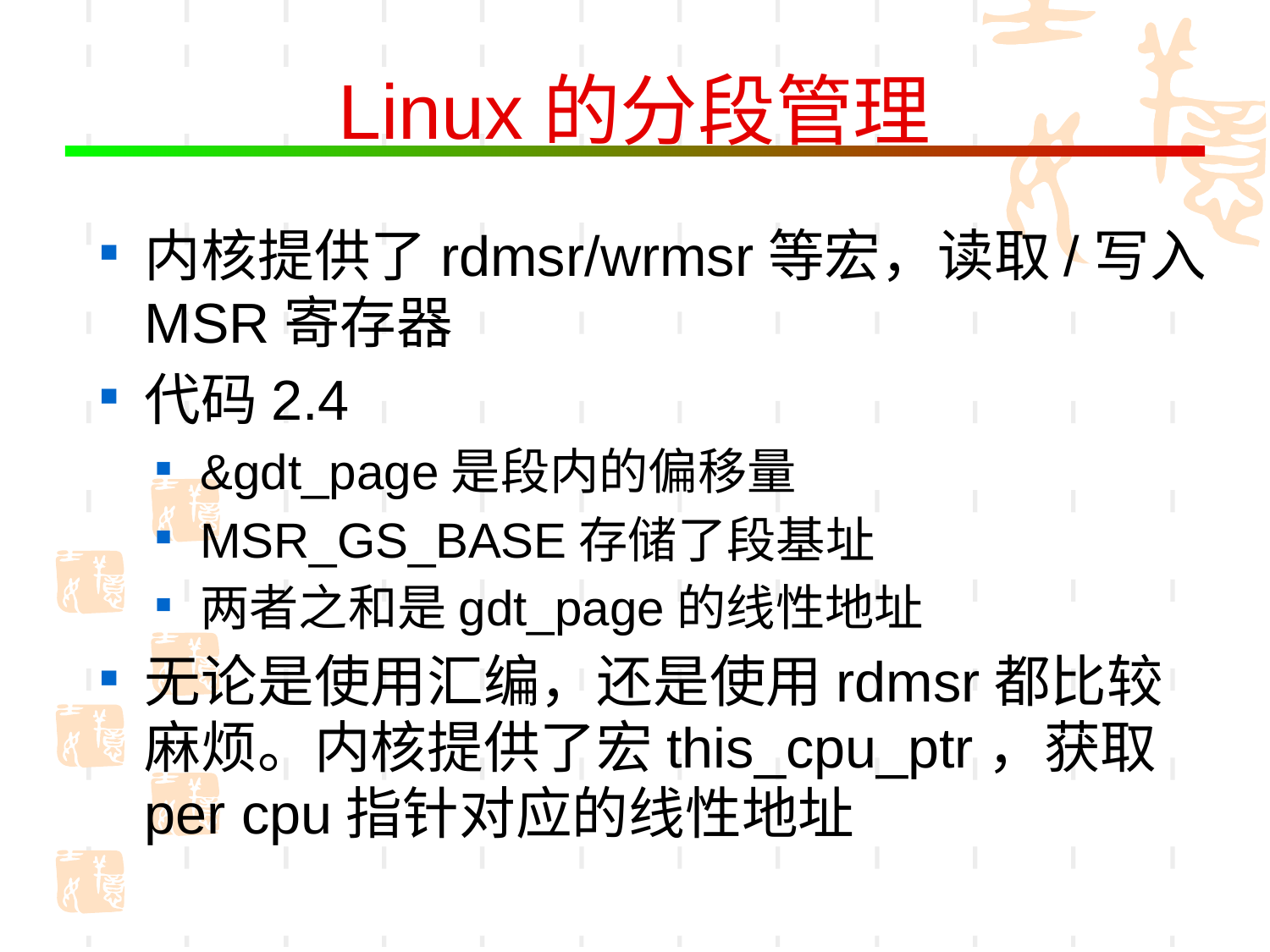

# Linux的分段管理
内核提供了rdmsr/wrmsr等宏，读取/写入MSR寄存器
代码2.4
&gdt_page是段内的偏移量
MSR_GS_BASE存储了段基址
两者之和是gdt_page的线性地址
无论是使用汇编，还是使用rdmsr都比较麻烦。内核提供了宏this_cpu_ptr，获取per cpu指针对应的线性地址